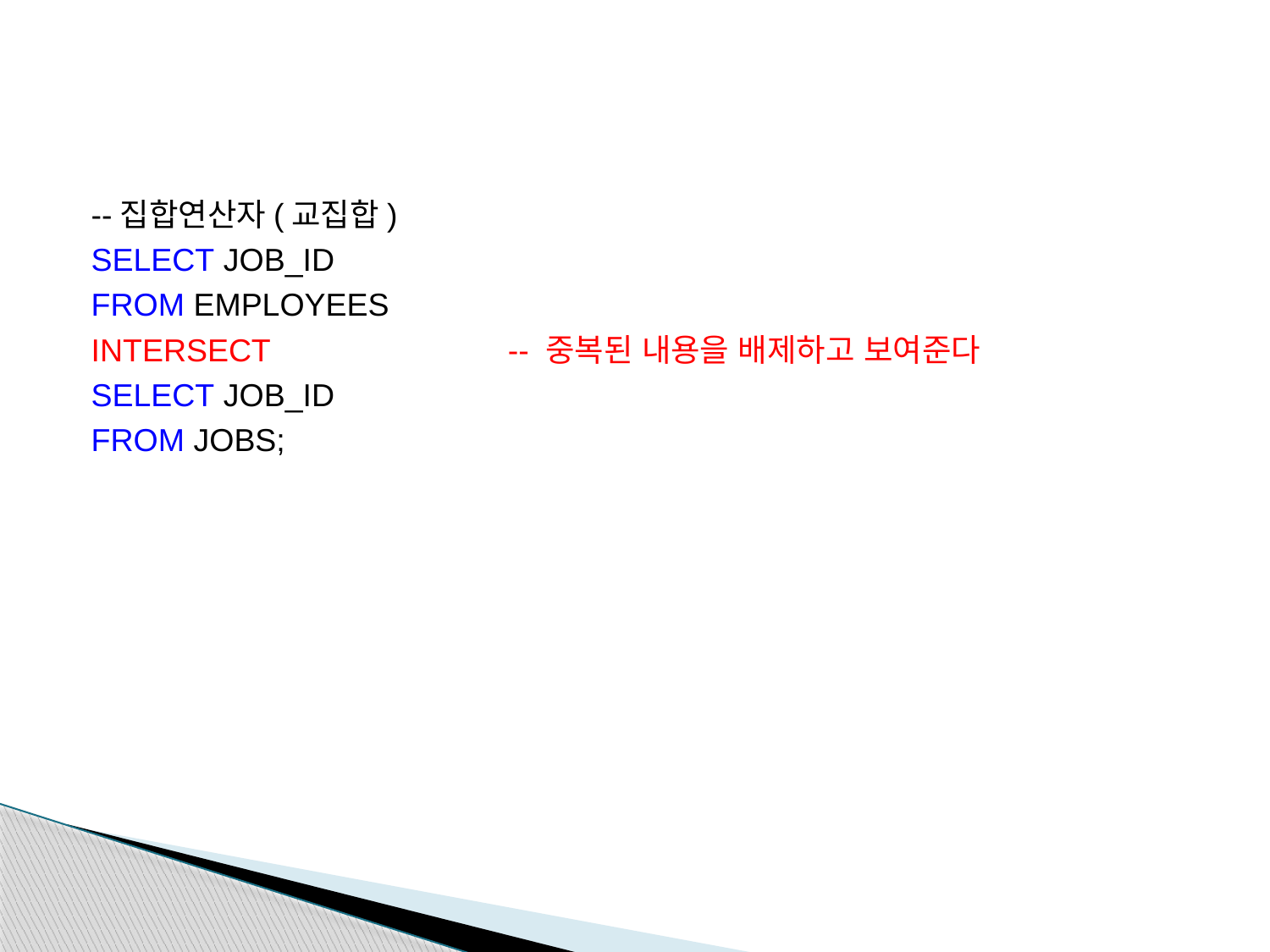

--집합연산자(교집합)
SELECT JOB_ID
FROM EMPLOYEES
INTERSECT		-- 중복된 내용을 배제하고 보여준다
SELECT JOB_ID
FROM JOBS;